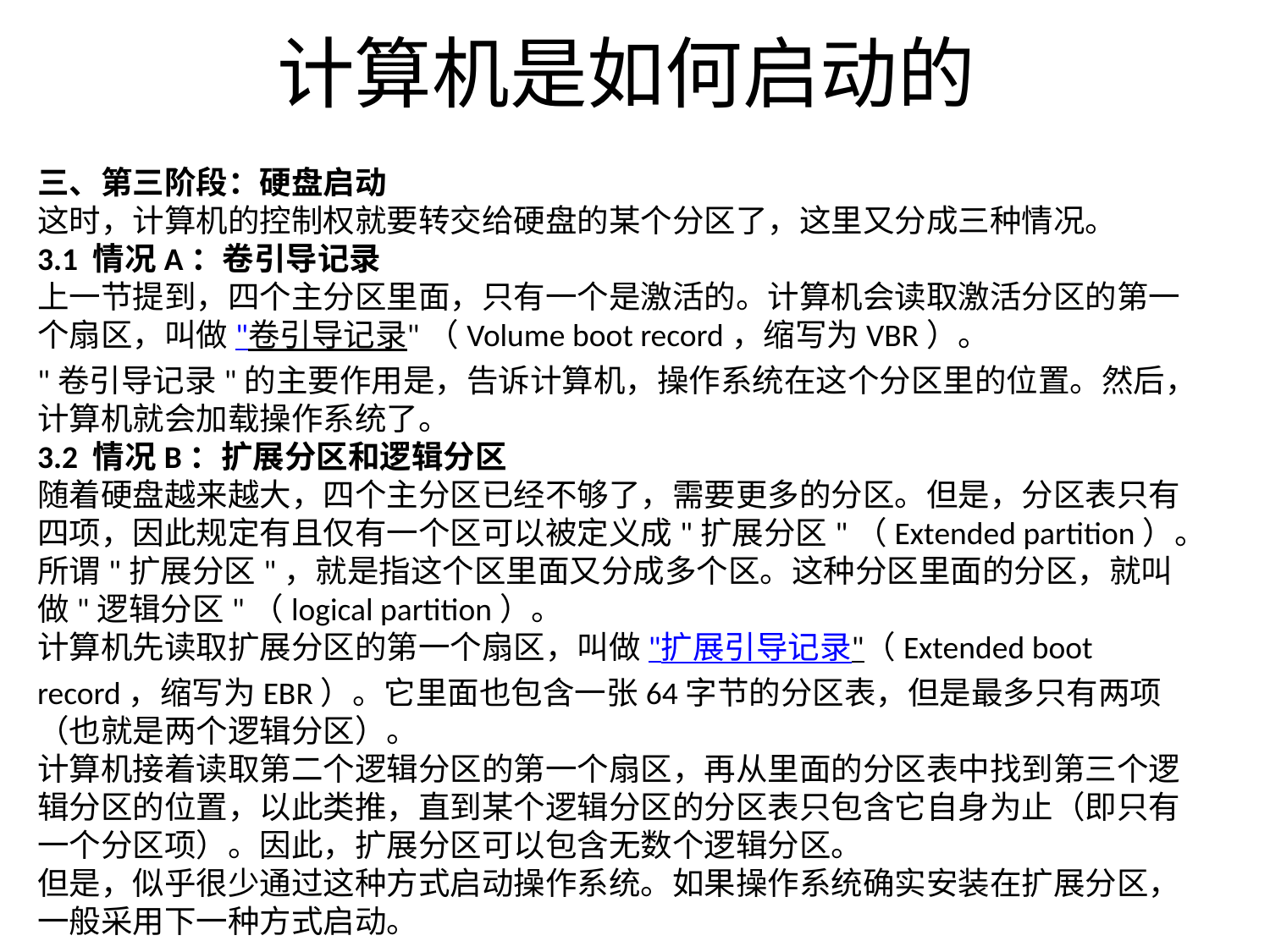

# 计算机是如何启动的
三、第三阶段：硬盘启动
这时，计算机的控制权就要转交给硬盘的某个分区了，这里又分成三种情况。
3.1 情况A：卷引导记录
上一节提到，四个主分区里面，只有一个是激活的。计算机会读取激活分区的第一个扇区，叫做"卷引导记录"（Volume boot record，缩写为VBR）。
"卷引导记录"的主要作用是，告诉计算机，操作系统在这个分区里的位置。然后，计算机就会加载操作系统了。
3.2 情况B：扩展分区和逻辑分区
随着硬盘越来越大，四个主分区已经不够了，需要更多的分区。但是，分区表只有四项，因此规定有且仅有一个区可以被定义成"扩展分区"（Extended partition）。
所谓"扩展分区"，就是指这个区里面又分成多个区。这种分区里面的分区，就叫做"逻辑分区"（logical partition）。
计算机先读取扩展分区的第一个扇区，叫做"扩展引导记录"（Extended boot record，缩写为EBR）。它里面也包含一张64字节的分区表，但是最多只有两项（也就是两个逻辑分区）。
计算机接着读取第二个逻辑分区的第一个扇区，再从里面的分区表中找到第三个逻辑分区的位置，以此类推，直到某个逻辑分区的分区表只包含它自身为止（即只有一个分区项）。因此，扩展分区可以包含无数个逻辑分区。
但是，似乎很少通过这种方式启动操作系统。如果操作系统确实安装在扩展分区，一般采用下一种方式启动。